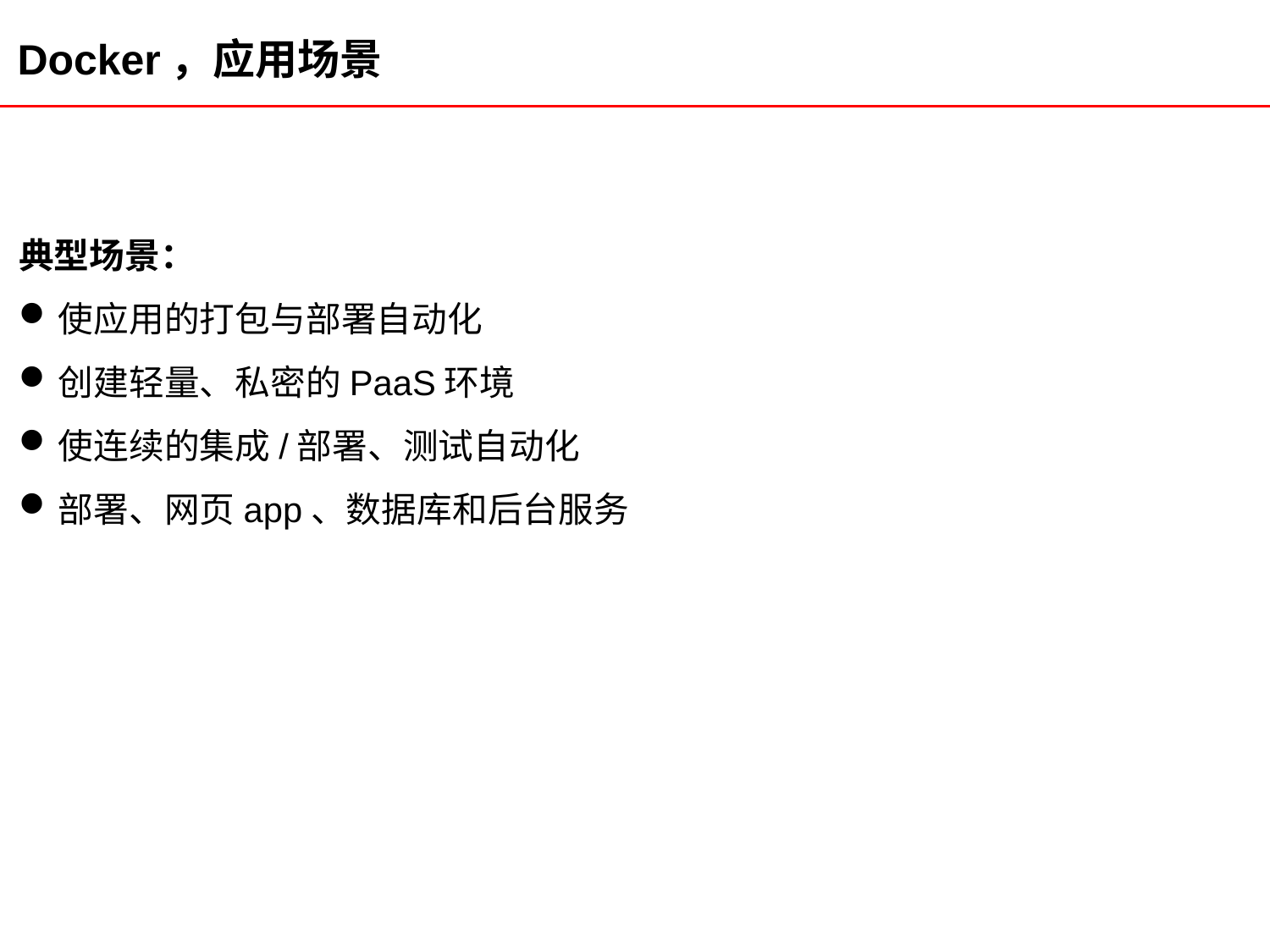

Docker，应用场景
典型场景：
使应用的打包与部署自动化
创建轻量、私密的PaaS环境
使连续的集成/部署、测试自动化
部署、网页app、数据库和后台服务